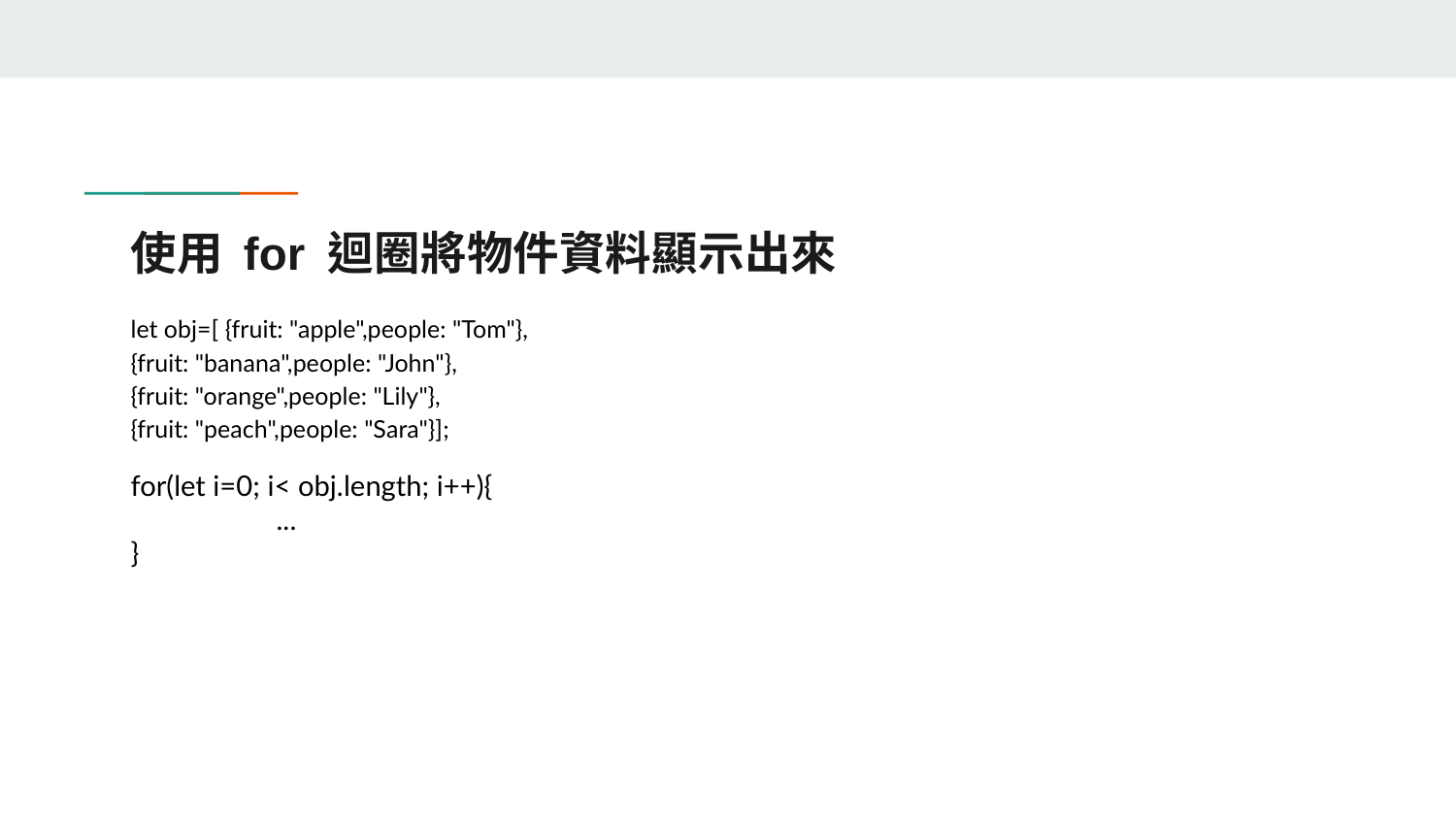

# 使用 for 迴圈將物件資料顯示出來
let obj=[ {fruit: "apple",people: "Tom"},
{fruit: "banana",people: "John"},
{fruit: "orange",people: "Lily"},
{fruit: "peach",people: "Sara"}];
for(let i=0; i< obj.length; i++){
	...
}